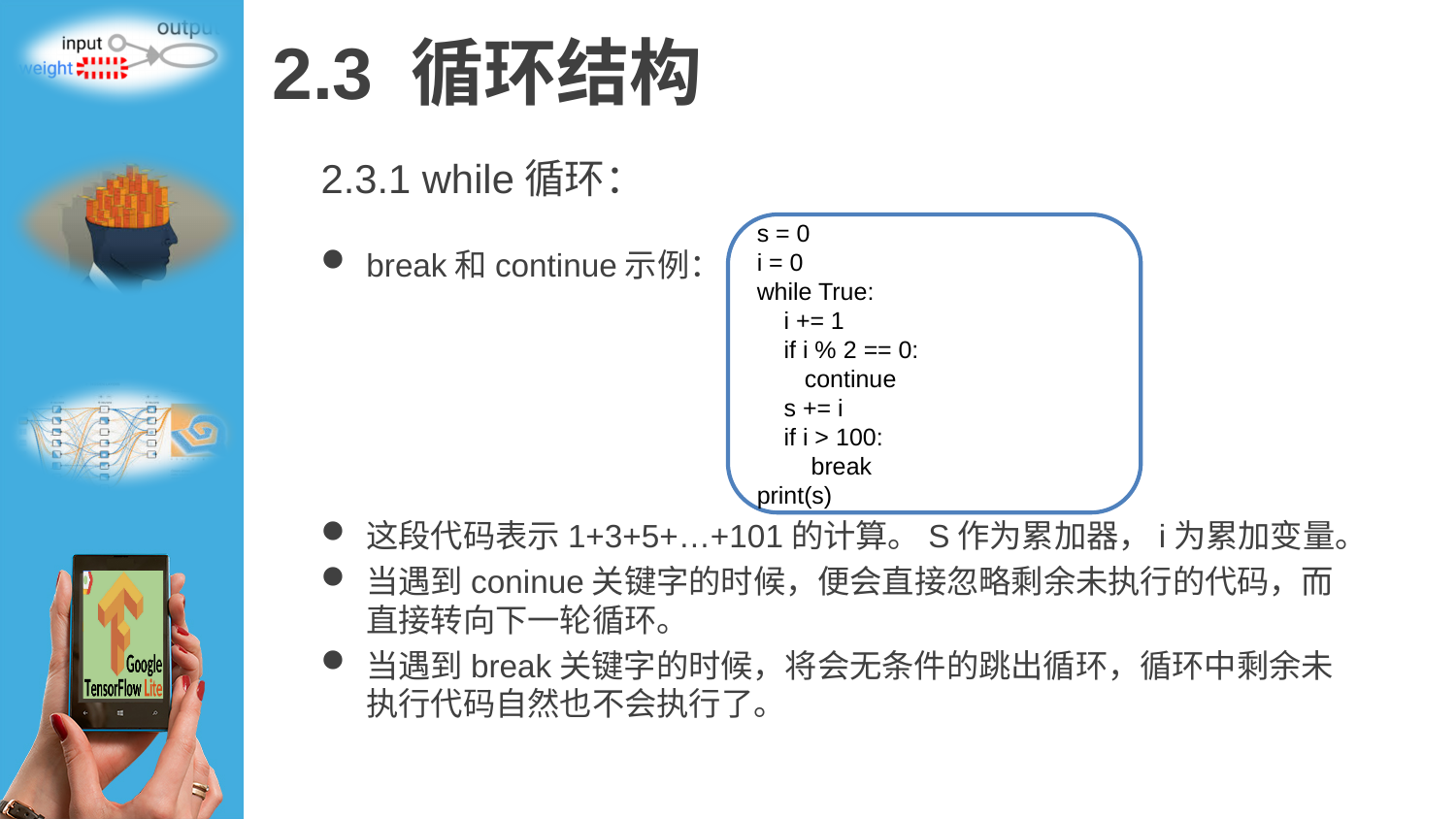

# 2.3 循环结构
2.3.1 while循环：
s = 0
i = 0
while True:
    i += 1
    if i % 2 == 0:
       continue
    s += i
    if i > 100:
        break
print(s)
break和continue示例：

这段代码表示1+3+5+…+101的计算。S作为累加器，i为累加变量。
当遇到coninue关键字的时候，便会直接忽略剩余未执行的代码，而直接转向下一轮循环。
当遇到break关键字的时候，将会无条件的跳出循环，循环中剩余未执行代码自然也不会执行了。